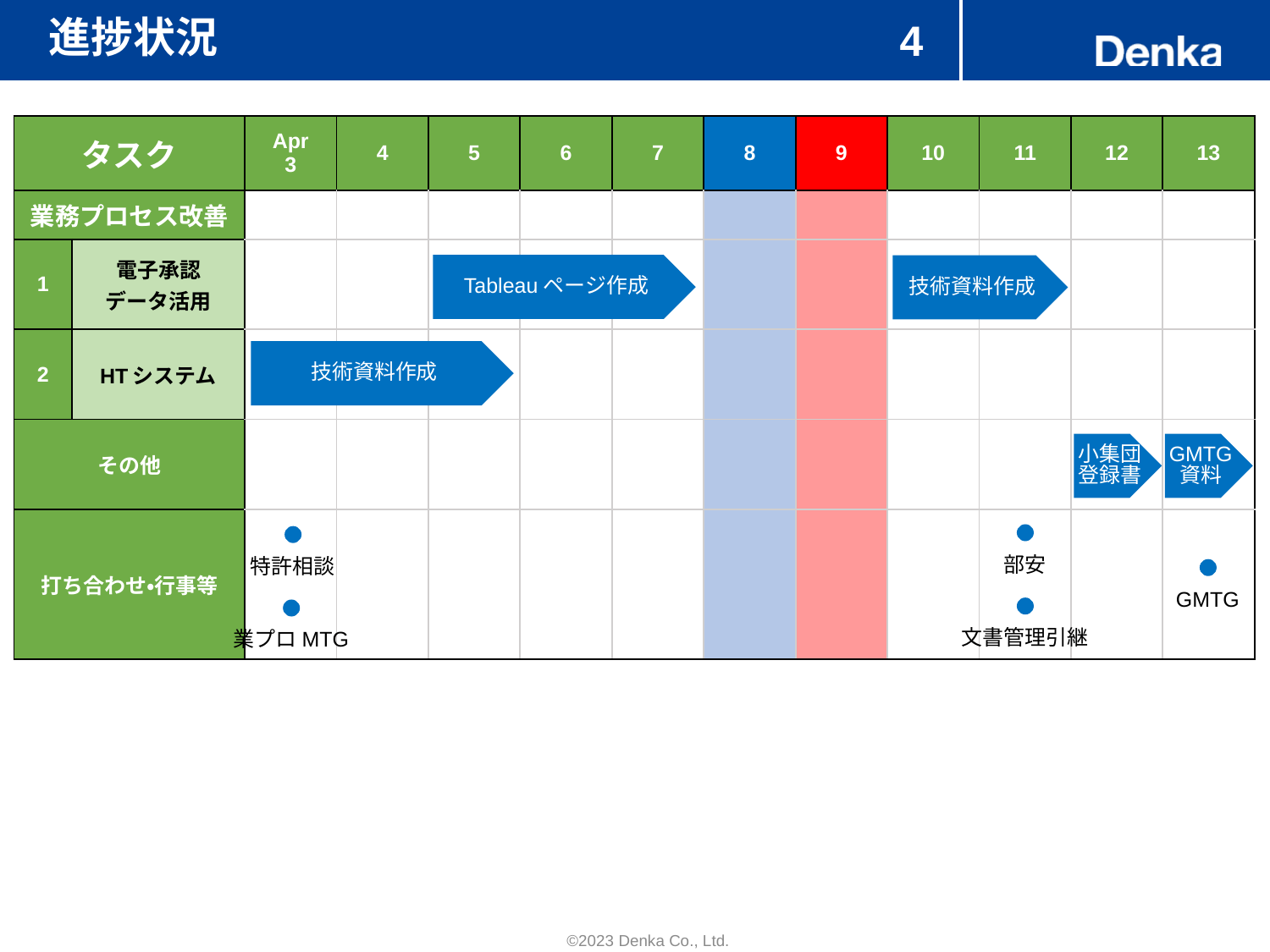

# 進捗状況
4
| タスク |  | Apr 3 | 4 | 5 | 6 | 7 | 8 | 9 | 10 | 11 | 12 | 13 |
| --- | --- | --- | --- | --- | --- | --- | --- | --- | --- | --- | --- | --- |
| 業務プロセス改善 |  |  |  |  |  |  |  |  |  |  |  |  |
| 1 | 電子承認 データ活用 |  |  |  |  |  |  |  |  |  |  |  |
| 2 | HTシステム |  |  |  |  |  |  |  |  |  |  |  |
| その他 |  |  |  |  |  |  |  |  |  |  |  |  |
| 打ち合わせ・行事等 | 打ち合わせ |  |  |  |  |  |  |  |  |  |  |  |
Tableauページ作成
技術資料作成
技術資料作成
小集団
登録書
GMTG
資料

部安
特許相談

GMTG

文書管理引継
業プロMTG